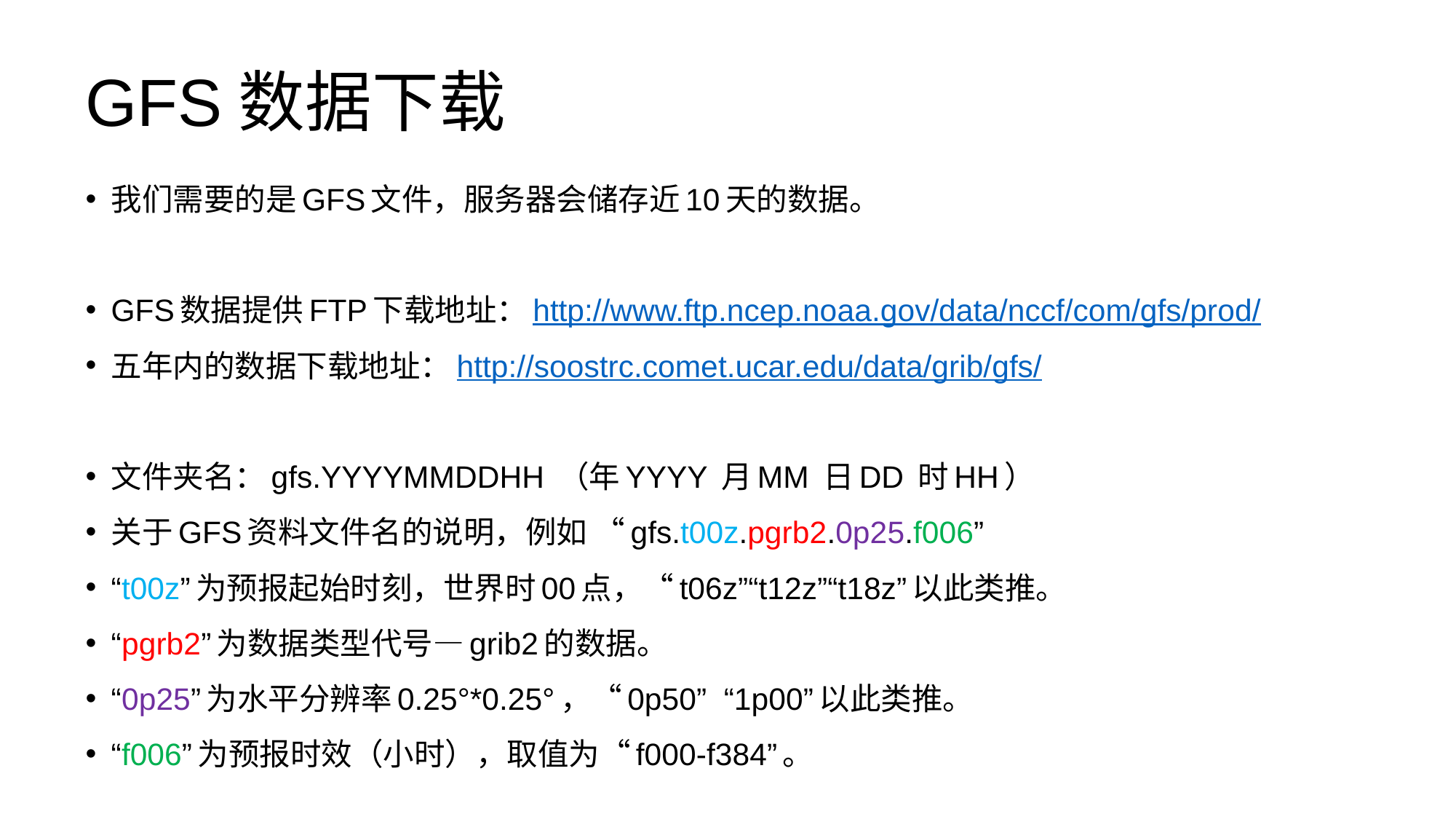

# GFS数据下载
我们需要的是GFS文件，服务器会储存近10天的数据。

GFS数据提供FTP下载地址：http://www.ftp.ncep.noaa.gov/data/nccf/com/gfs/prod/
五年内的数据下载地址：http://soostrc.comet.ucar.edu/data/grib/gfs/

文件夹名：gfs.YYYYMMDDHH （年YYYY 月MM 日DD 时HH）
关于GFS资料文件名的说明，例如 “gfs.t00z.pgrb2.0p25.f006”
“t00z”为预报起始时刻，世界时00点，“t06z”“t12z”“t18z”以此类推。
“pgrb2”为数据类型代号—grib2的数据。
“0p25”为水平分辨率0.25°*0.25°，“0p50”  “1p00”以此类推。
“f006”为预报时效（小时），取值为“f000-f384”。